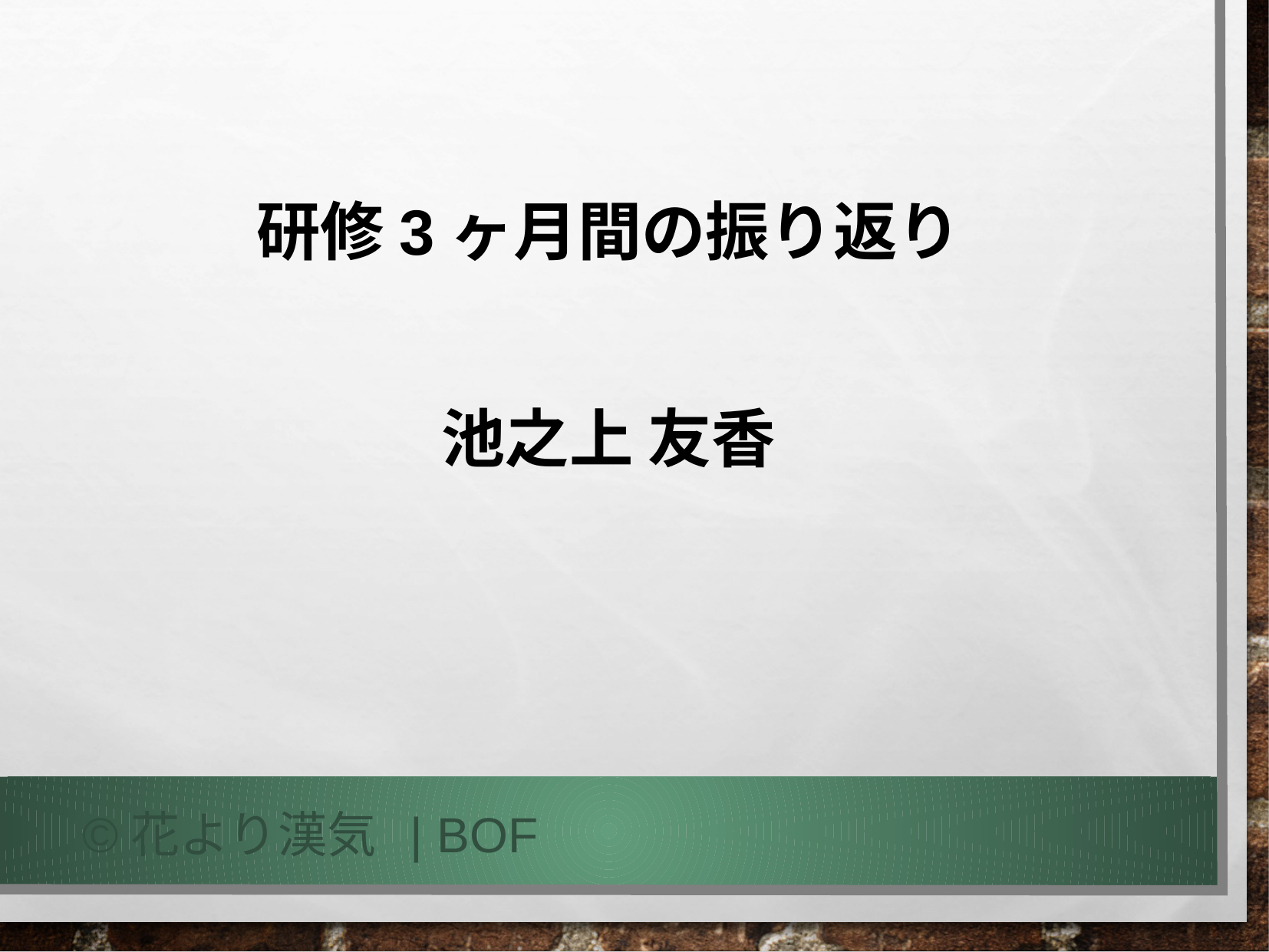

# 研修3ヶ月間の振り返り 池之上 友香
©花より漢気  | BOF